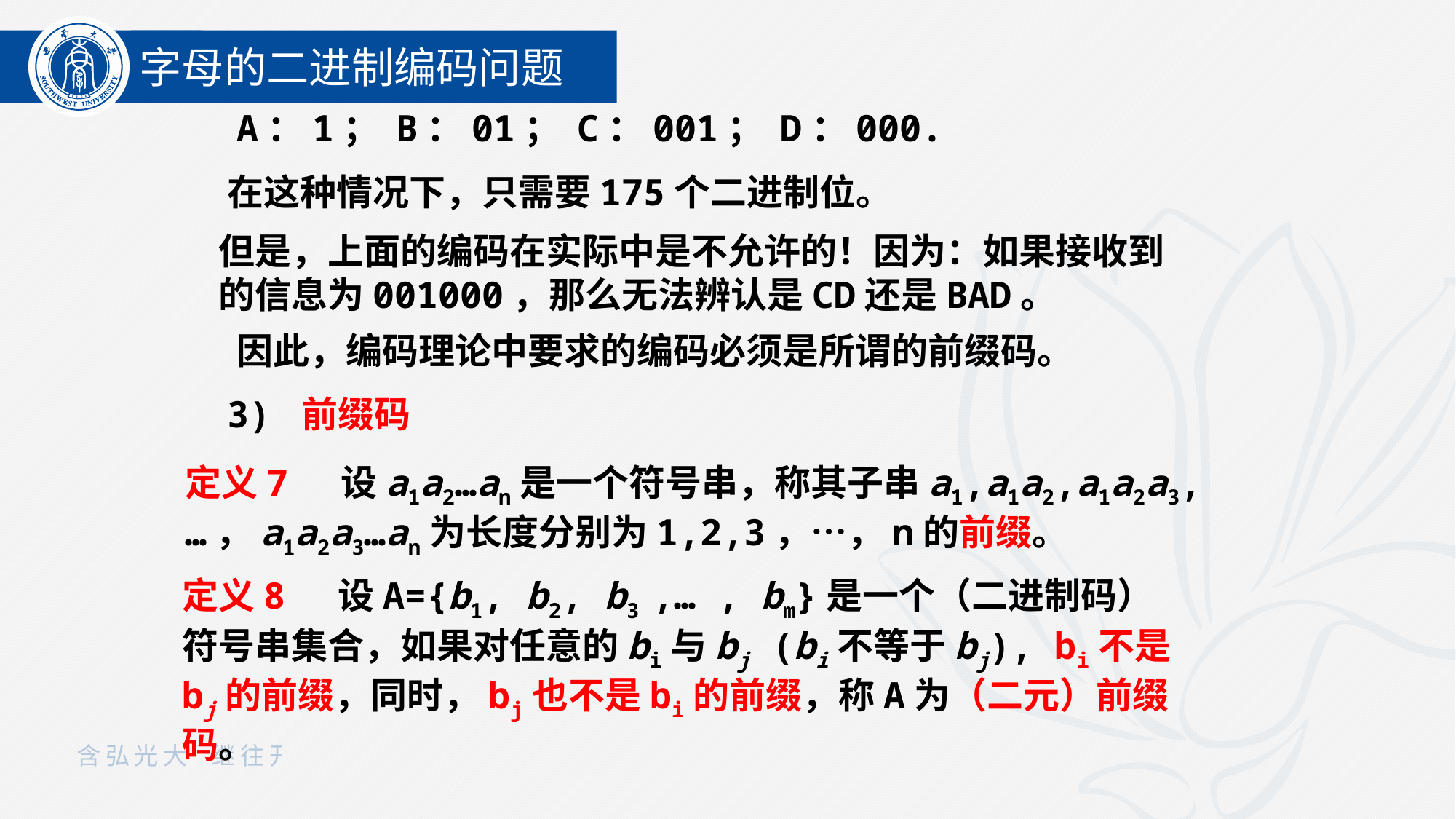

字母的二进制编码问题
A：1； B：01； C：001； D：000.
在这种情况下，只需要175个二进制位。
但是，上面的编码在实际中是不允许的！因为：如果接收到的信息为001000，那么无法辨认是CD还是BAD。
因此，编码理论中要求的编码必须是所谓的前缀码。
3) 前缀码
定义7  设a1a2…an是一个符号串，称其子串a1,a1a2,a1a2a3, …，a1a2a3…an为长度分别为1,2,3，…，n的前缀。
定义8  设A={b1, b2, b3 ,… , bm}是一个（二进制码）符号串集合，如果对任意的bi与bj (bi不等于bj), bi不是bj的前缀，同时，bj也不是bi的前缀，称A为（二元）前缀码。